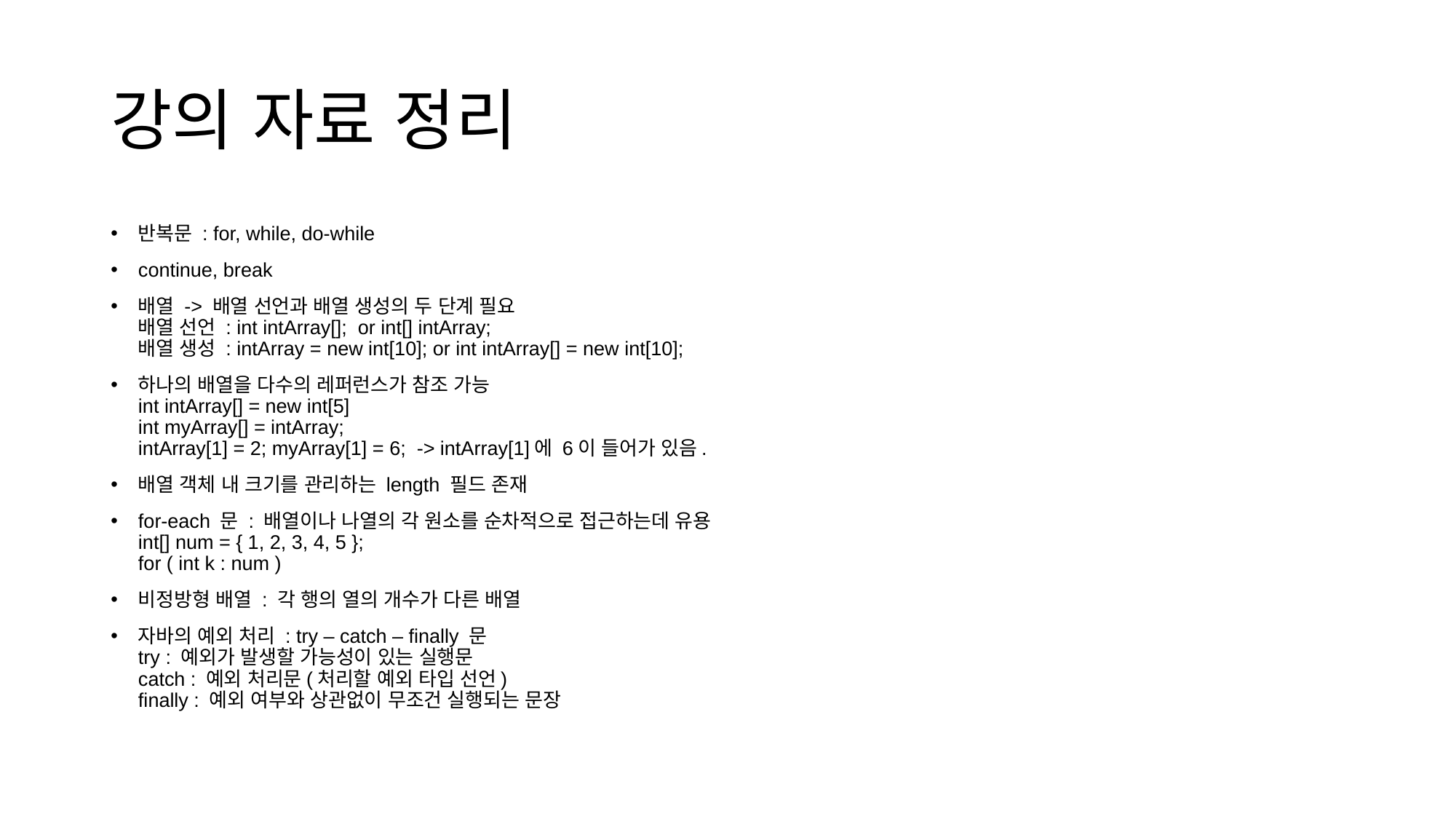

# 강의 자료 정리
반복문 : for, while, do-while
continue, break
배열 -> 배열 선언과 배열 생성의 두 단계 필요
배열 선언 : int intArray[];  or int[] intArray;
배열 생성 : intArray = new int[10]; or int intArray[] = new int[10];
하나의 배열을 다수의 레퍼런스가 참조 가능
int intArray[] = new int[5]
int myArray[] = intArray;
intArray[1] = 2; myArray[1] = 6;  -> intArray[1]에 6이 들어가 있음.
배열 객체 내 크기를 관리하는 length 필드 존재
for-each 문 : 배열이나 나열의 각 원소를 순차적으로 접근하는데 유용
int[] num = { 1, 2, 3, 4, 5 };
for ( int k : num )
비정방형 배열 : 각 행의 열의 개수가 다른 배열
자바의 예외 처리 : try – catch – finally 문
try : 예외가 발생할 가능성이 있는 실행문
catch : 예외 처리문(처리할 예외 타입 선언)
finally : 예외 여부와 상관없이 무조건 실행되는 문장